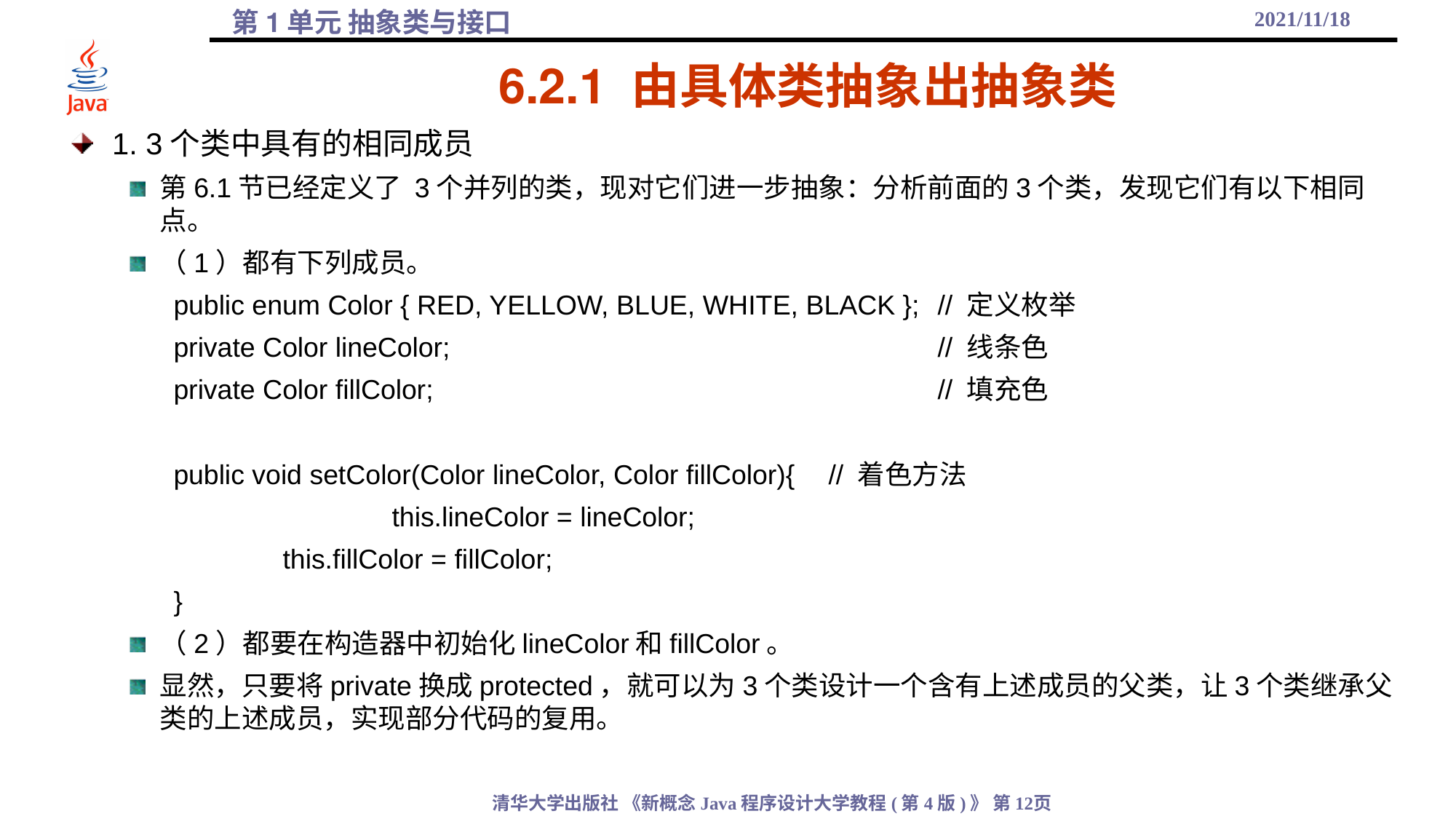

2021/11/18
# 6.2.1 由具体类抽象出抽象类
1. 3个类中具有的相同成员
第6.1节已经定义了 3个并列的类，现对它们进一步抽象：分析前面的3个类，发现它们有以下相同点。
（1）都有下列成员。
public enum Color { RED, YELLOW, BLUE, WHITE, BLACK };	// 定义枚举
private Color lineColor;					// 线条色
private Color fillColor;					// 填充色

public void setColor(Color lineColor, Color fillColor){	// 着色方法
		this.lineColor = lineColor;
 	this.fillColor = fillColor;
}
（2）都要在构造器中初始化lineColor和fillColor。
显然，只要将private换成protected，就可以为3个类设计一个含有上述成员的父类，让3个类继承父类的上述成员，实现部分代码的复用。